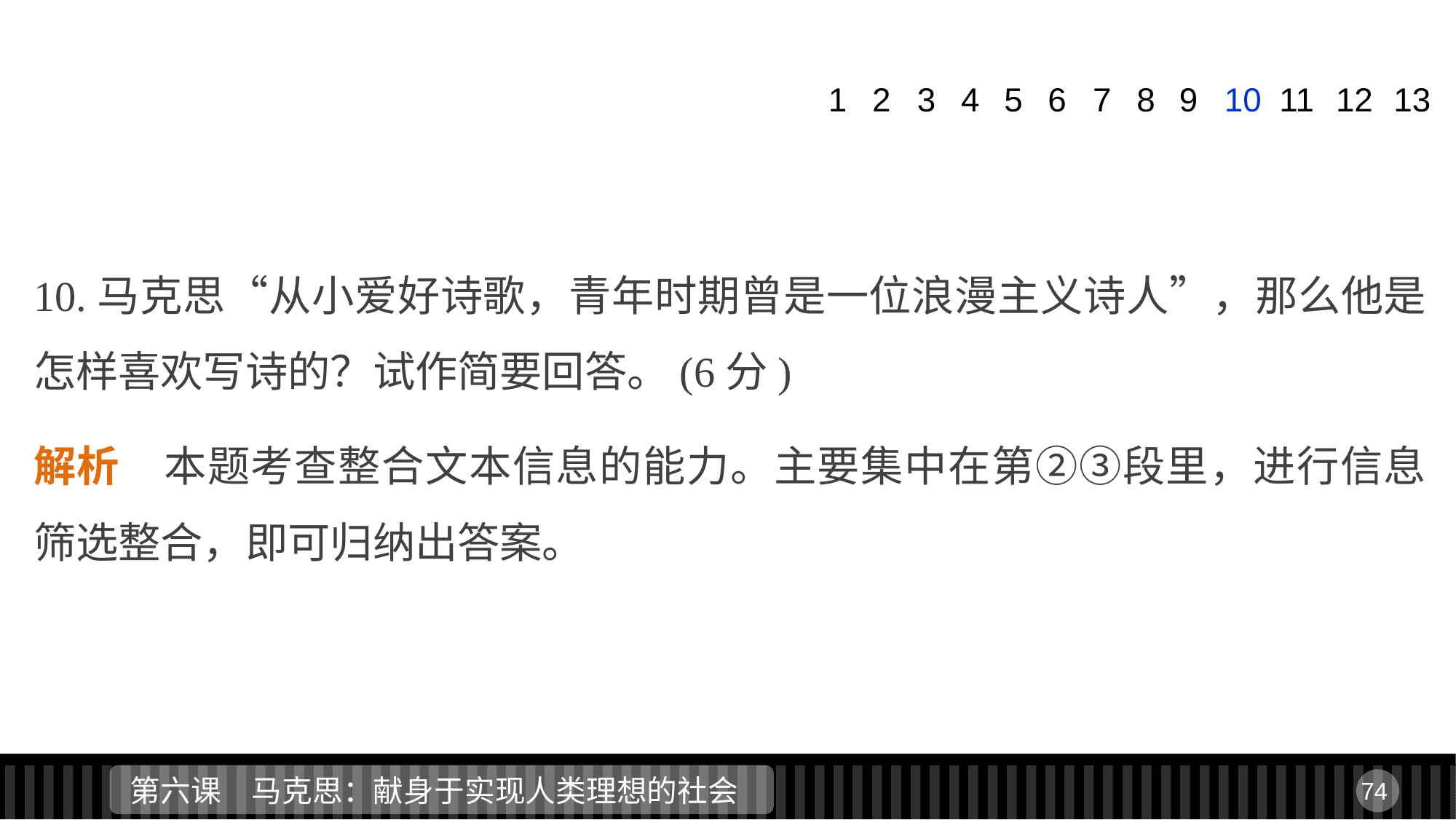

1
2
3
4
5
6
7
8
9
10
11
12
13
10.马克思“从小爱好诗歌，青年时期曾是一位浪漫主义诗人”，那么他是怎样喜欢写诗的？试作简要回答。(6分)
解析　本题考查整合文本信息的能力。主要集中在第②③段里，进行信息筛选整合，即可归纳出答案。